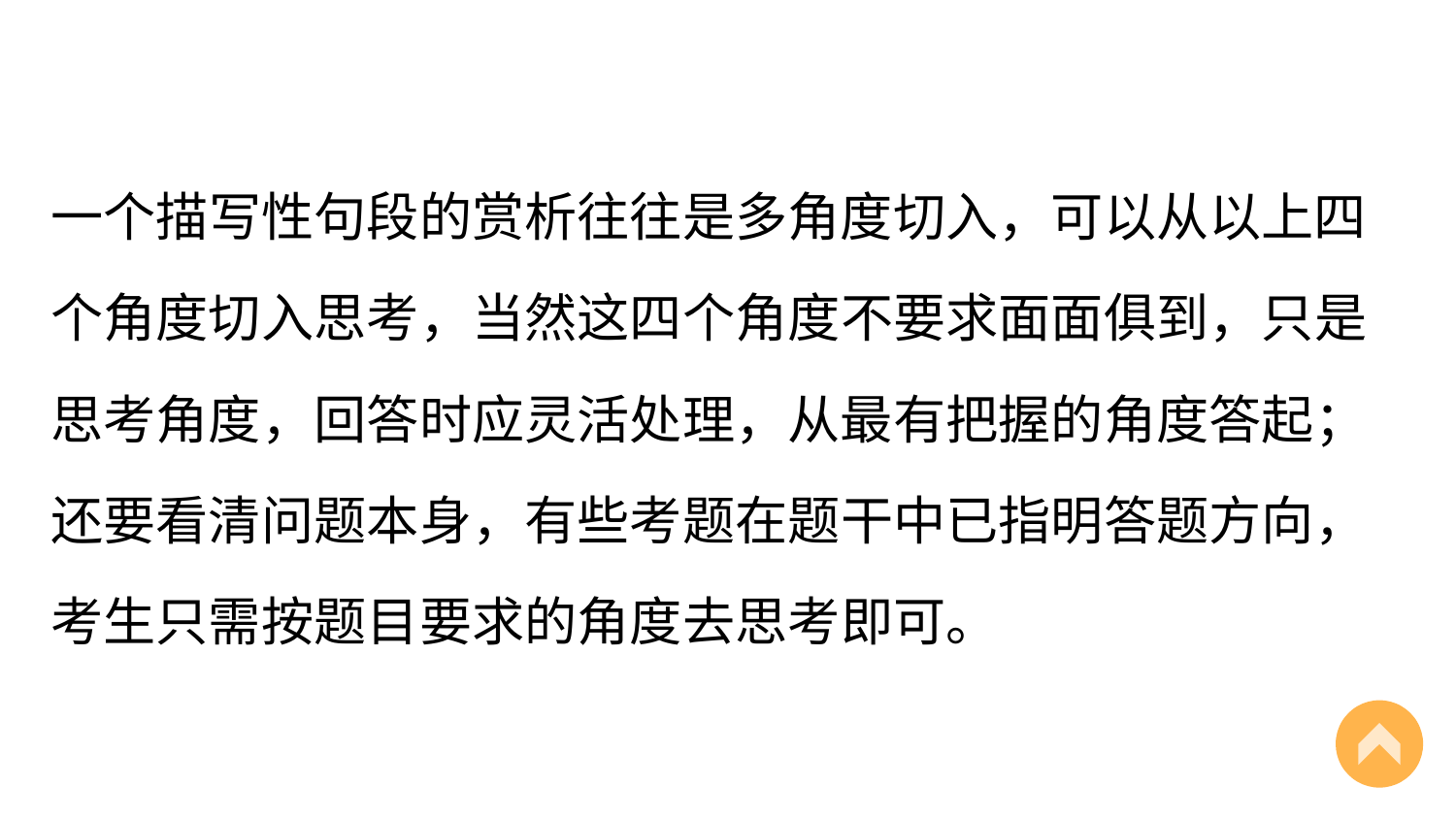

一个描写性句段的赏析往往是多角度切入，可以从以上四个角度切入思考，当然这四个角度不要求面面俱到，只是思考角度，回答时应灵活处理，从最有把握的角度答起；还要看清问题本身，有些考题在题干中已指明答题方向，考生只需按题目要求的角度去思考即可。